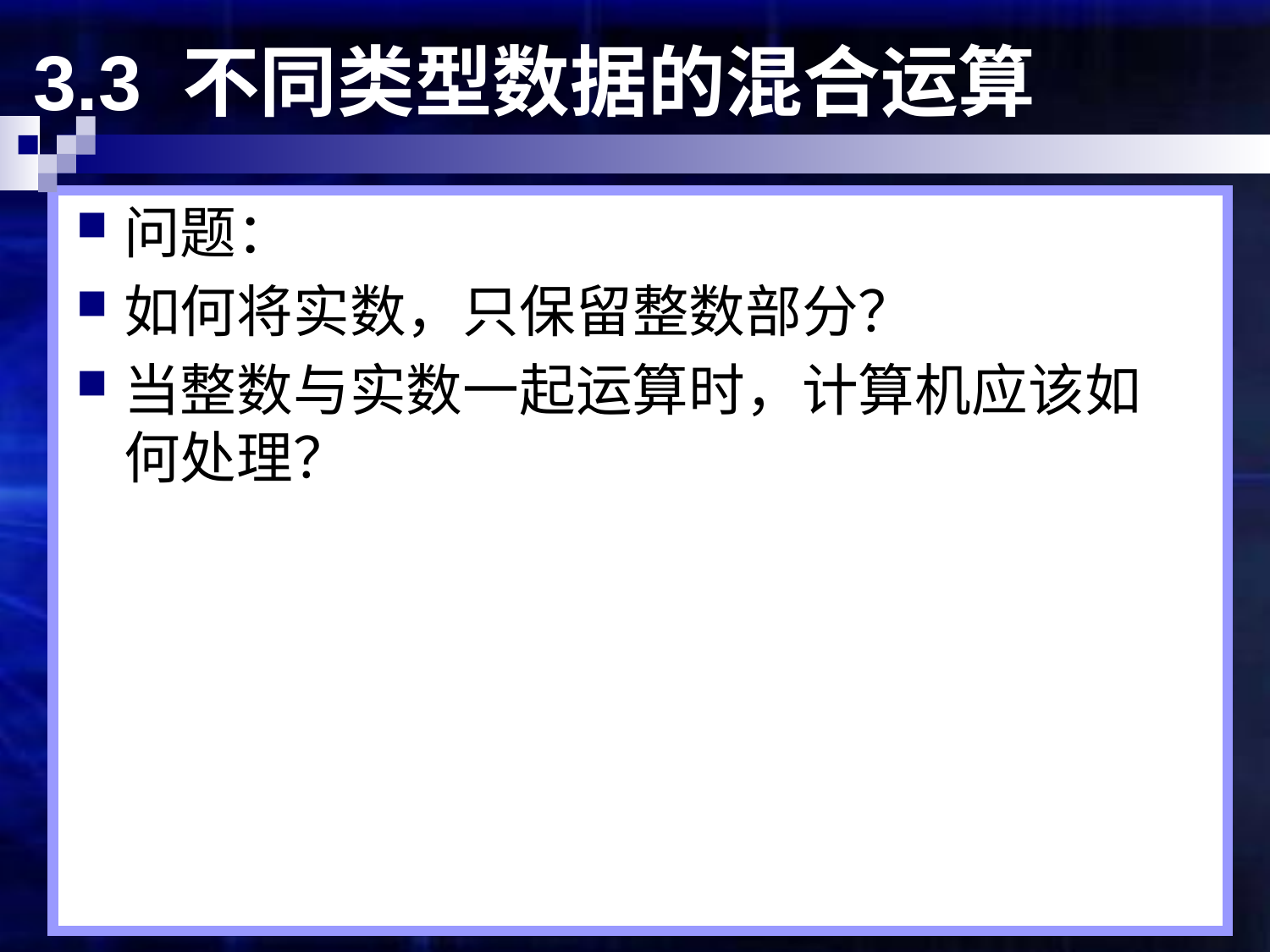

# 3.3 不同类型数据的混合运算
问题：
如何将实数，只保留整数部分？
当整数与实数一起运算时，计算机应该如何处理？